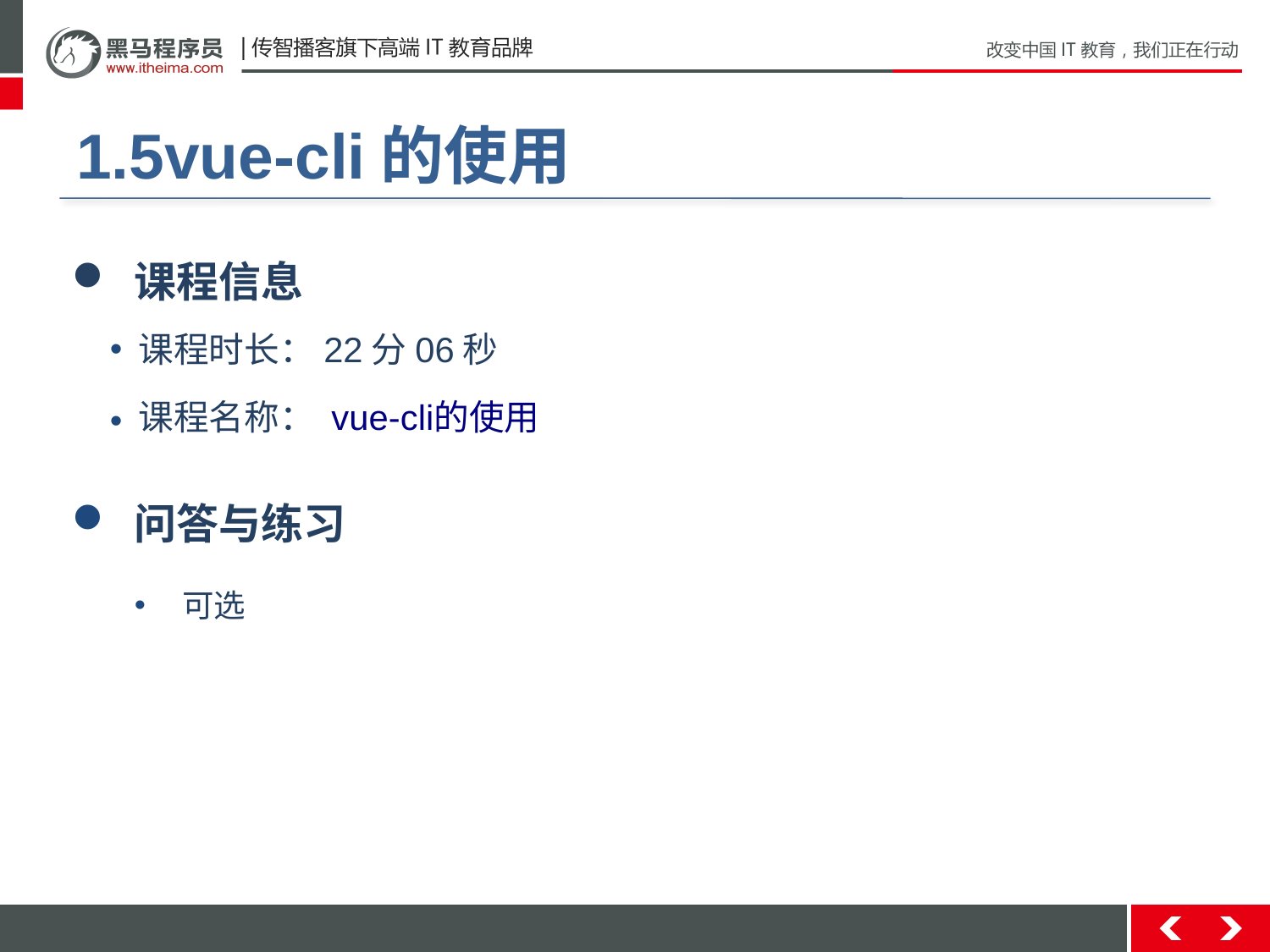

#
1.5vue-cli的使用
 课程信息
 课程时长：22分06秒
 课程名称： vue-cli的使用
 问答与练习
可选